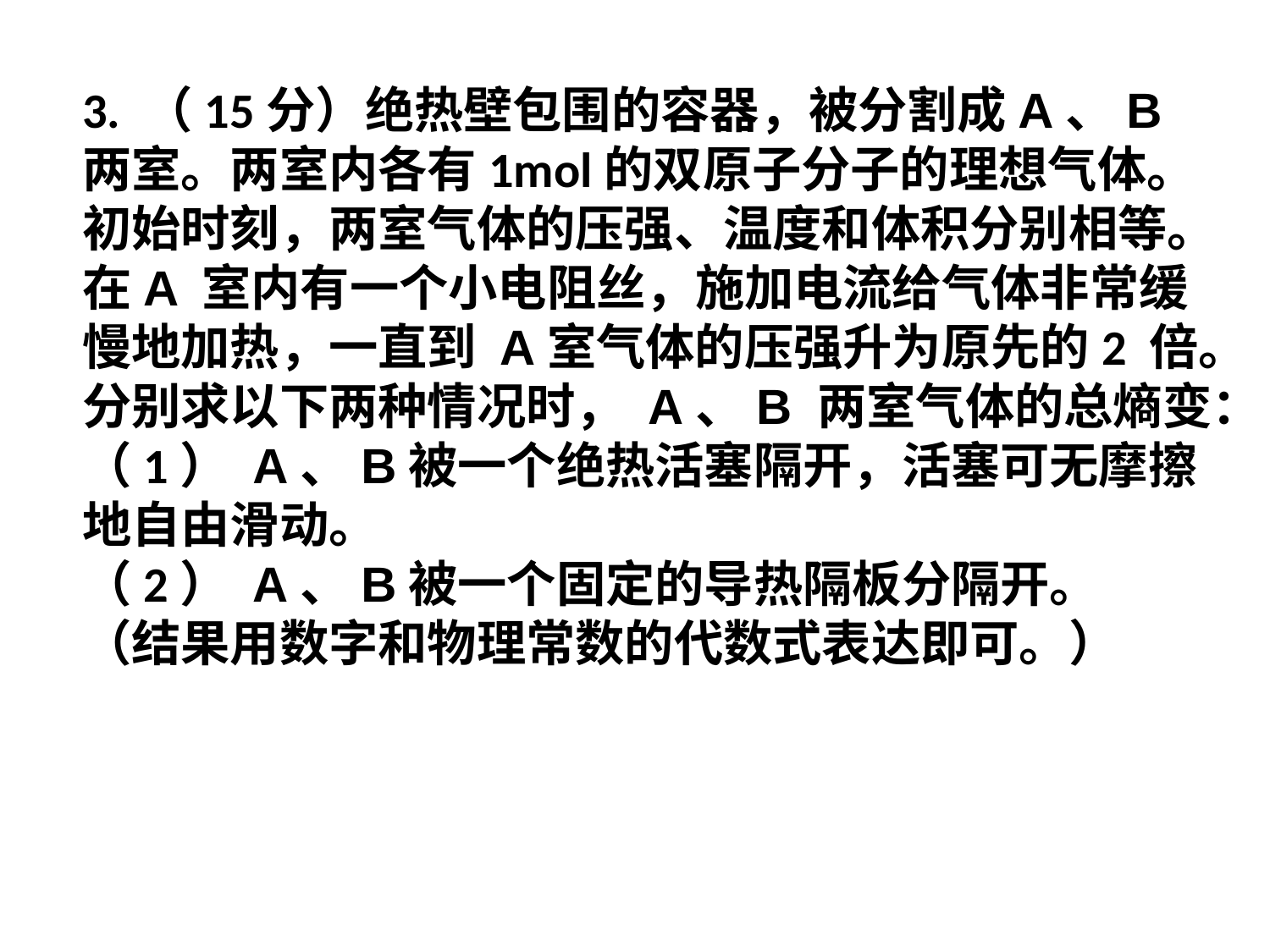

3. （15分）绝热壁包围的容器，被分割成A、B两室。两室内各有1mol的双原子分子的理想气体。初始时刻，两室气体的压强、温度和体积分别相等。在A 室内有一个小电阻丝，施加电流给气体非常缓慢地加热，一直到 A室气体的压强升为原先的2 倍。分别求以下两种情况时， A、B 两室气体的总熵变：
（1） A、B被一个绝热活塞隔开，活塞可无摩擦地自由滑动。
（2） A、B被一个固定的导热隔板分隔开。
（结果用数字和物理常数的代数式表达即可。）